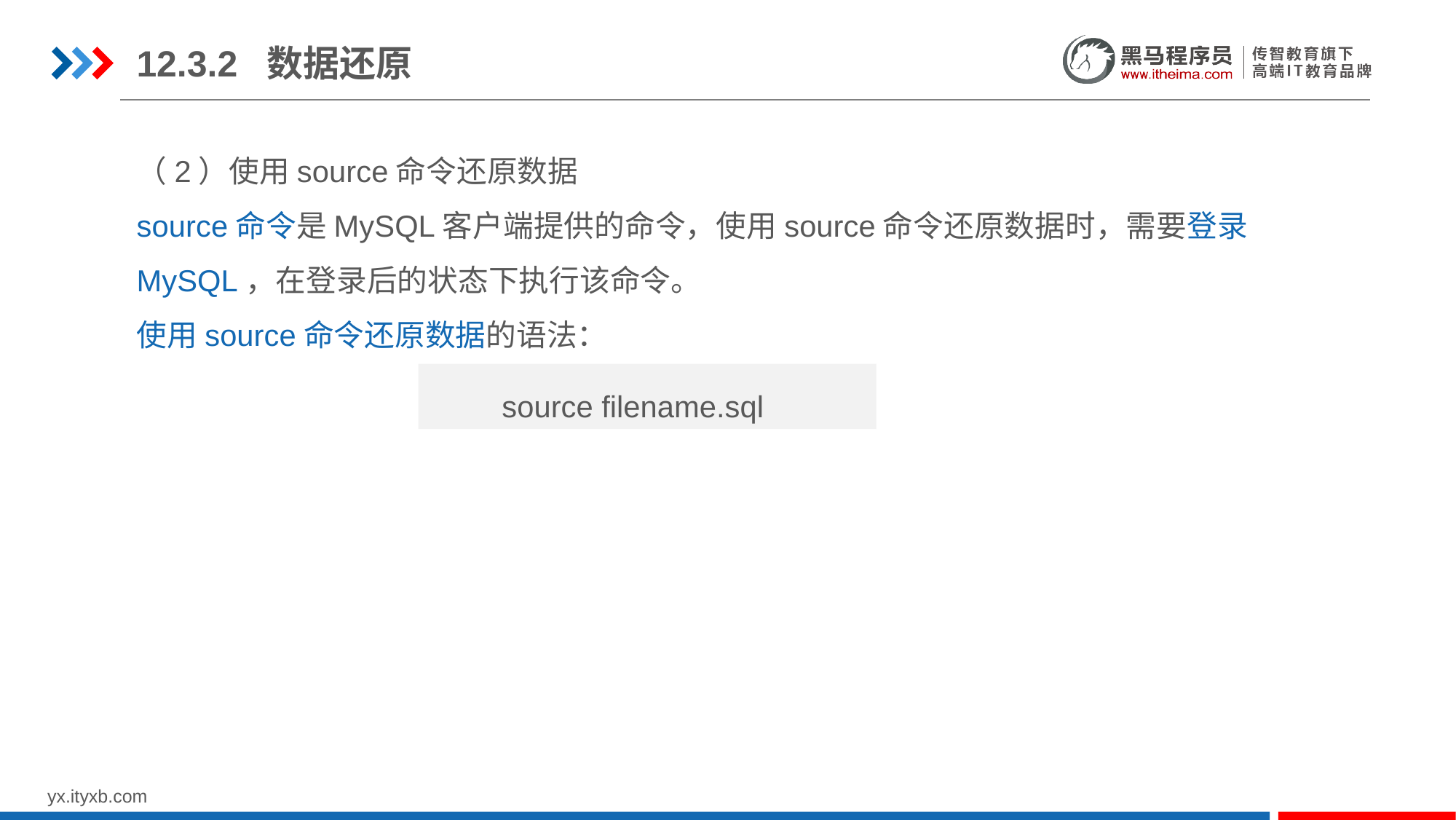

12.3.2  数据还原
（2）使用source命令还原数据
source命令是MySQL客户端提供的命令，使用source命令还原数据时，需要登录MySQL，在登录后的状态下执行该命令。
使用source命令还原数据的语法：
source filename.sql